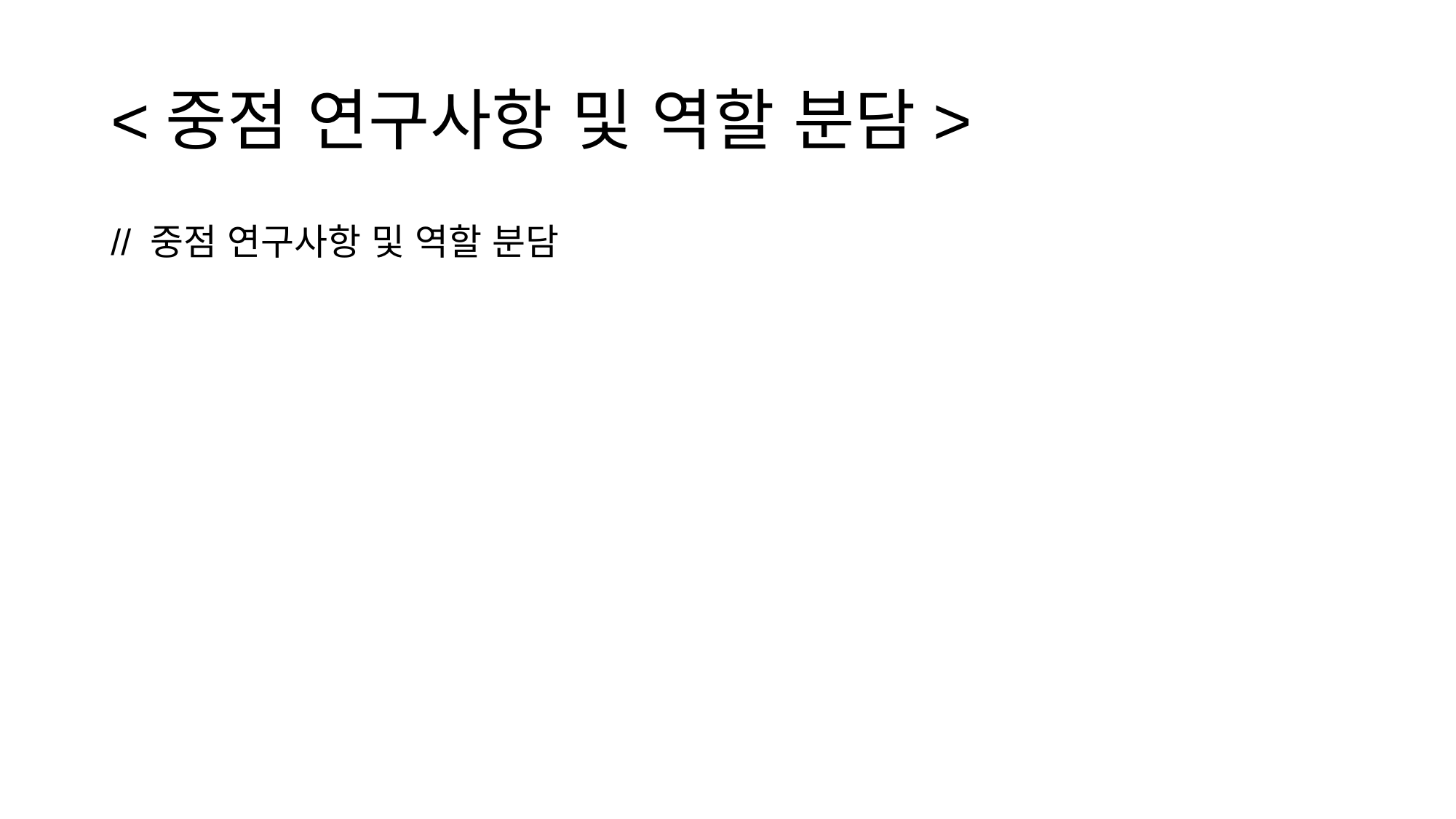

# <중점 연구사항 및 역할 분담>
// 중점 연구사항 및 역할 분담